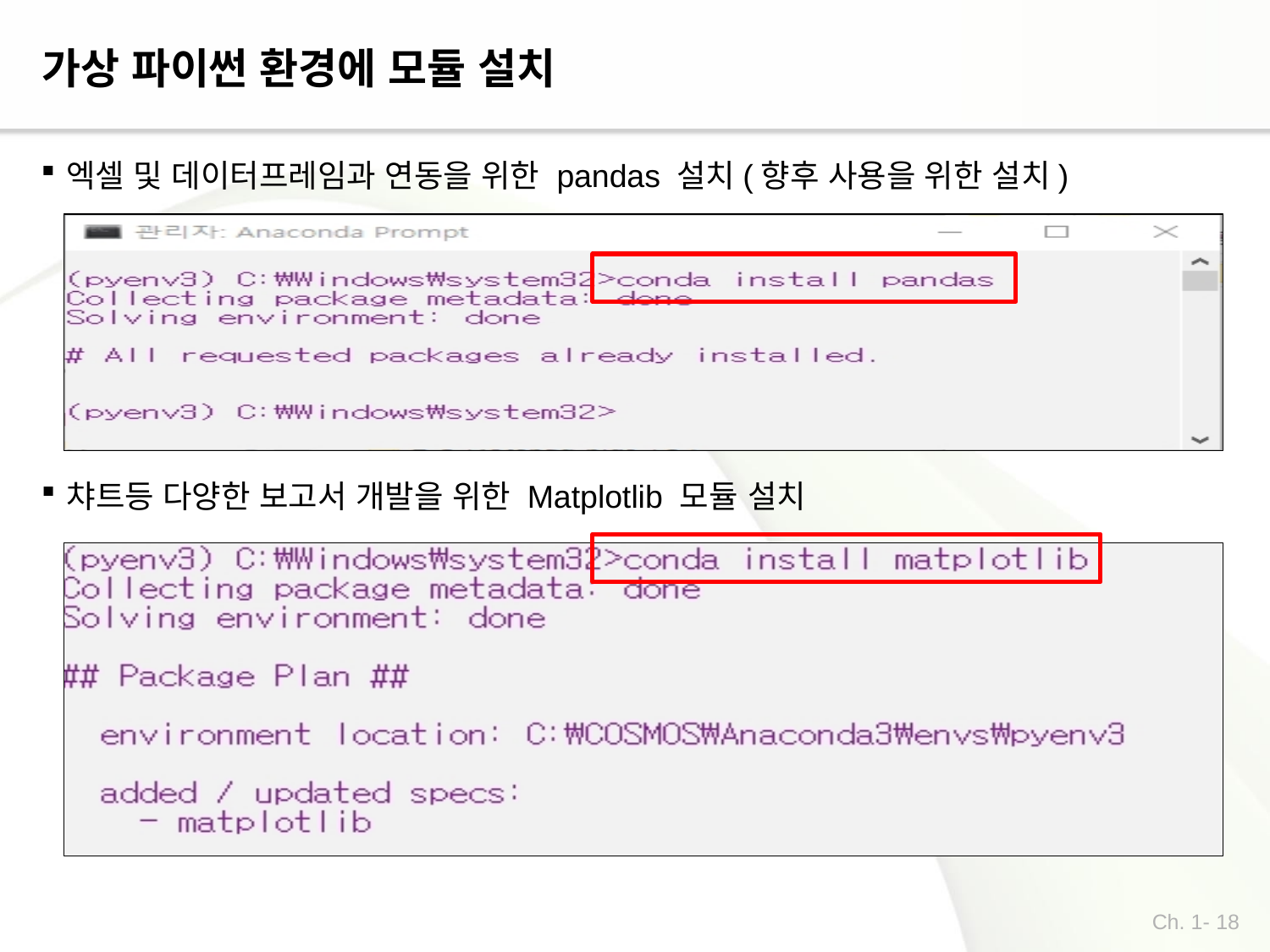

# 가상 파이썬 환경에 모듈 설치
엑셀 및 데이터프레임과 연동을 위한 pandas 설치(향후 사용을 위한 설치)

챠트등 다양한 보고서 개발을 위한 Matplotlib 모듈 설치

Ch. 1- 18